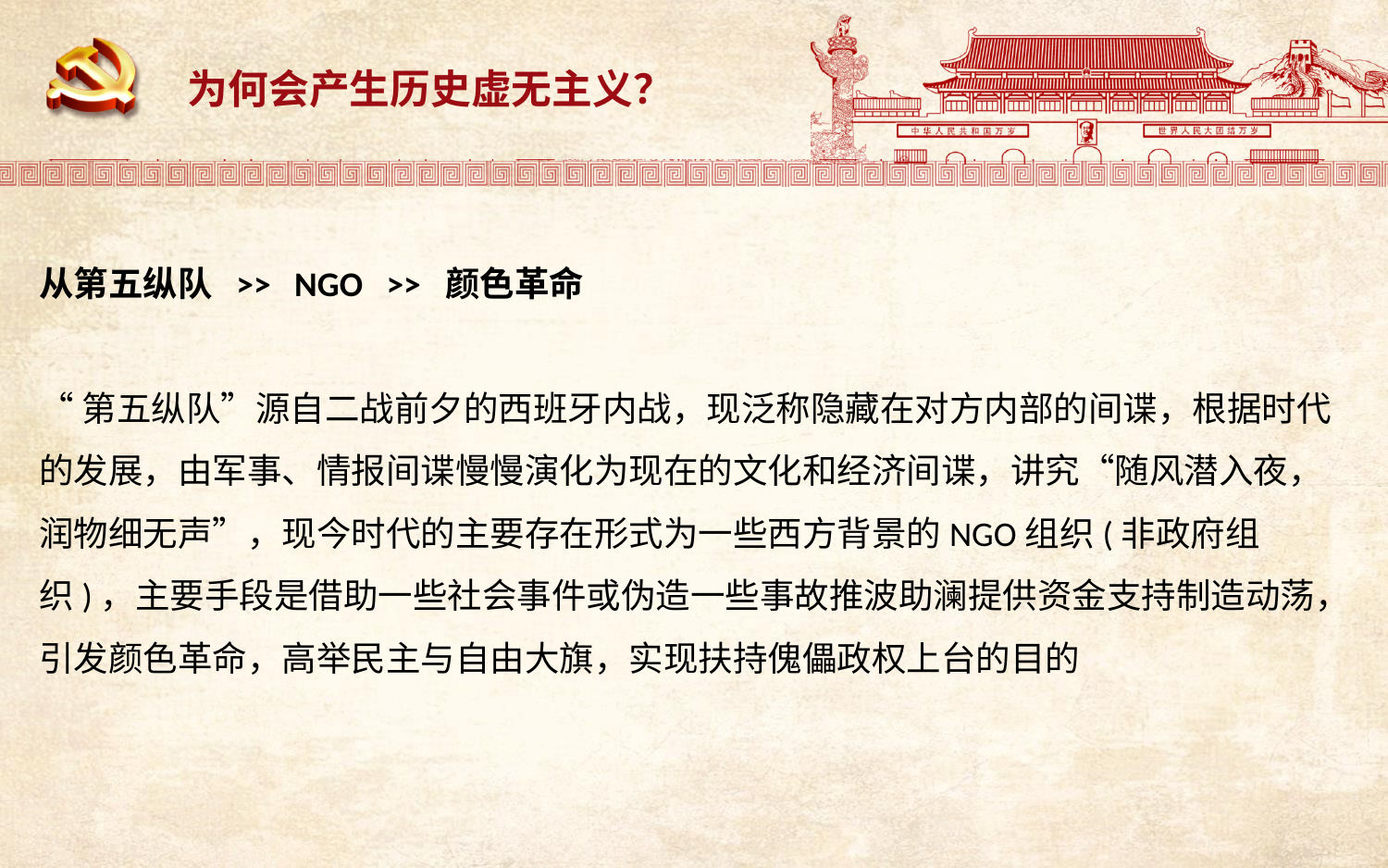

为何会产生历史虚无主义？
从第五纵队  >>   NGO   >>  颜色革命

“第五纵队”源自二战前夕的西班牙内战，现泛称隐藏在对方内部的间谍，根据时代的发展，由军事、情报间谍慢慢演化为现在的文化和经济间谍，讲究“随风潜入夜，润物细无声”，现今时代的主要存在形式为一些西方背景的NGO组织(非政府组织)，主要手段是借助一些社会事件或伪造一些事故推波助澜提供资金支持制造动荡，引发颜色革命，高举民主与自由大旗，实现扶持傀儡政权上台的目的